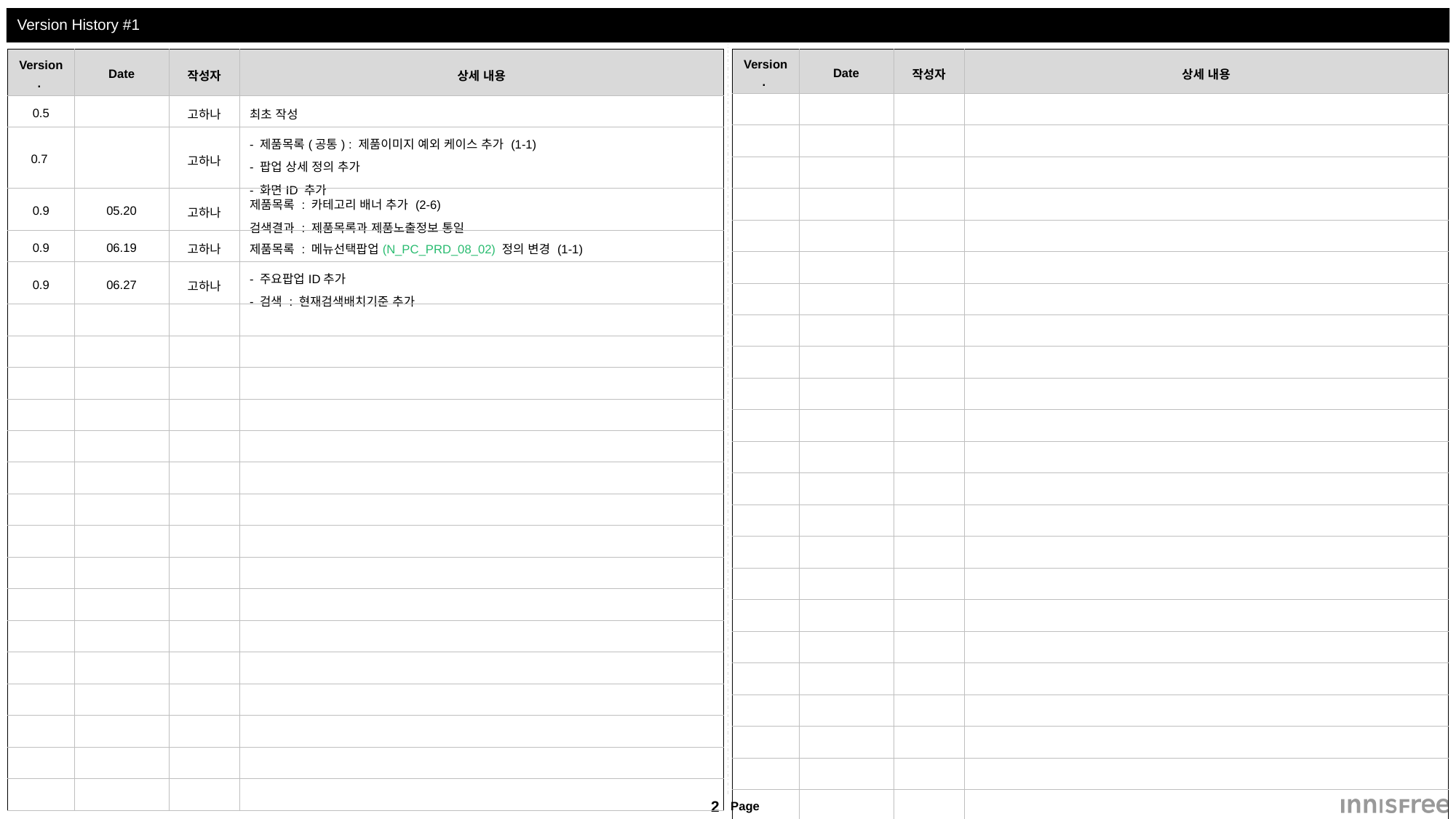

# Version History #1
| Version. | Date | 작성자 | 상세 내용 |
| --- | --- | --- | --- |
| 0.5 |  | 고하나 | 최초 작성 |
| 0.7 |  | 고하나 | - 제품목록(공통) : 제품이미지 예외 케이스 추가 (1-1) - 팝업 상세 정의 추가 - 화면ID 추가 |
| 0.9 | 05.20 | 고하나 | 제품목록 : 카테고리 배너 추가 (2-6) 검색결과 : 제품목록과 제품노출정보 통일 |
| 0.9 | 06.19 | 고하나 | 제품목록 : 메뉴선택팝업(N\_PC\_PRD\_08\_02) 정의 변경 (1-1) |
| 0.9 | 06.27 | 고하나 | - 주요팝업ID추가 - 검색 : 현재검색배치기준 추가 |
|  |  |  |  |
|  |  |  |  |
|  |  |  |  |
|  |  |  |  |
|  |  |  |  |
|  |  |  |  |
|  |  |  |  |
|  |  |  |  |
|  |  |  |  |
|  |  |  |  |
|  |  |  |  |
|  |  |  |  |
|  |  |  |  |
|  |  |  |  |
|  |  |  |  |
|  |  |  |  |
| Version. | Date | 작성자 | 상세 내용 |
| --- | --- | --- | --- |
|  |  |  |  |
|  |  |  |  |
|  |  |  |  |
|  |  |  |  |
|  |  |  |  |
|  |  |  |  |
|  |  |  |  |
|  |  |  |  |
|  |  |  |  |
|  |  |  |  |
|  |  |  |  |
|  |  |  |  |
|  |  |  |  |
|  |  |  |  |
|  |  |  |  |
|  |  |  |  |
|  |  |  |  |
|  |  |  |  |
|  |  |  |  |
|  |  |  |  |
|  |  |  |  |
|  |  |  |  |
|  |  |  |  |